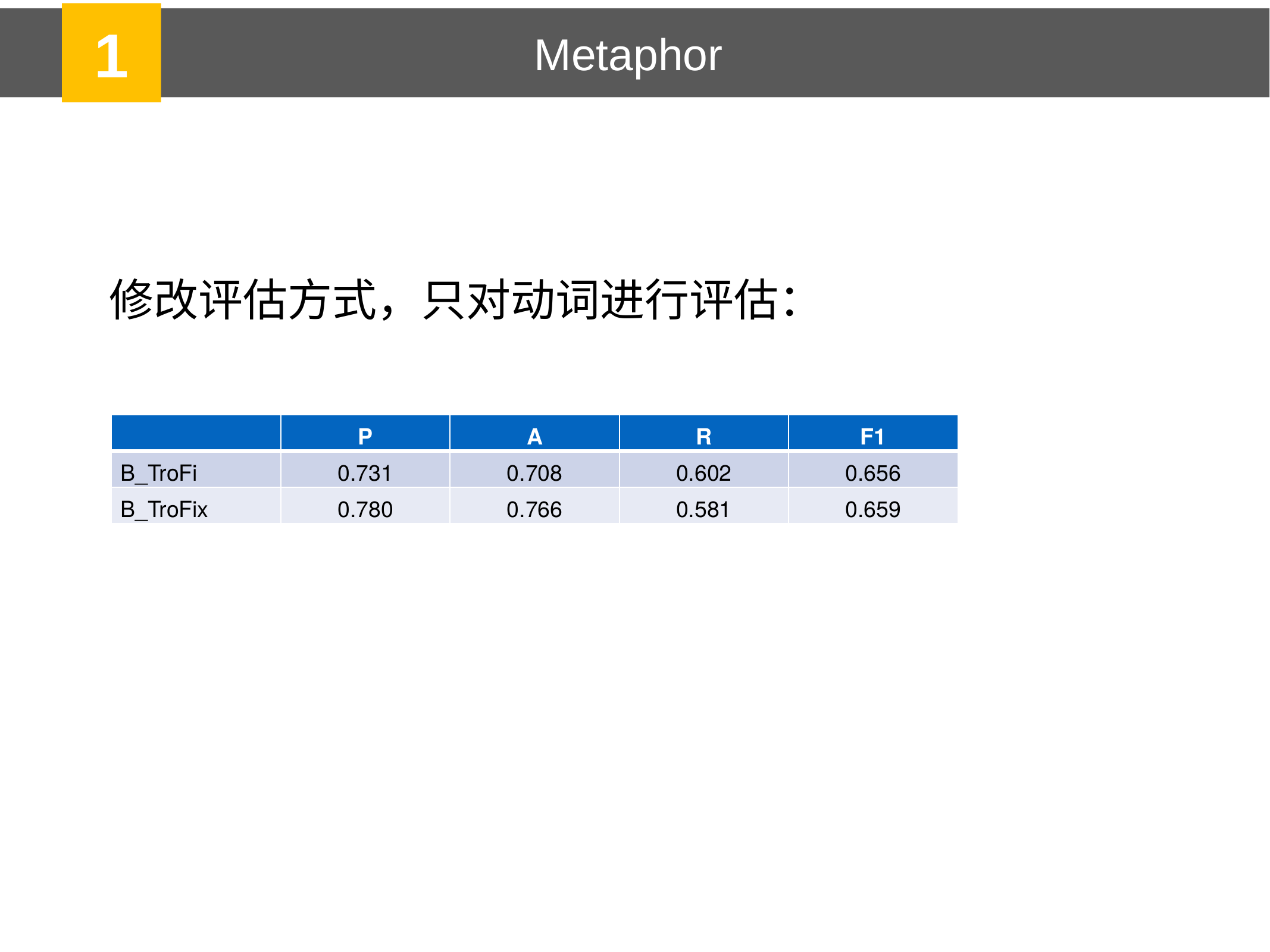

1

Metaphor
修改评估方式，只对动词进行评估：
|  | P | A | R | F1 |
| --- | --- | --- | --- | --- |
| B\_TroFi | 0.731 | 0.708 | 0.602 | 0.656 |
| B\_TroFix | 0.780 | 0.766 | 0.581 | 0.659 |